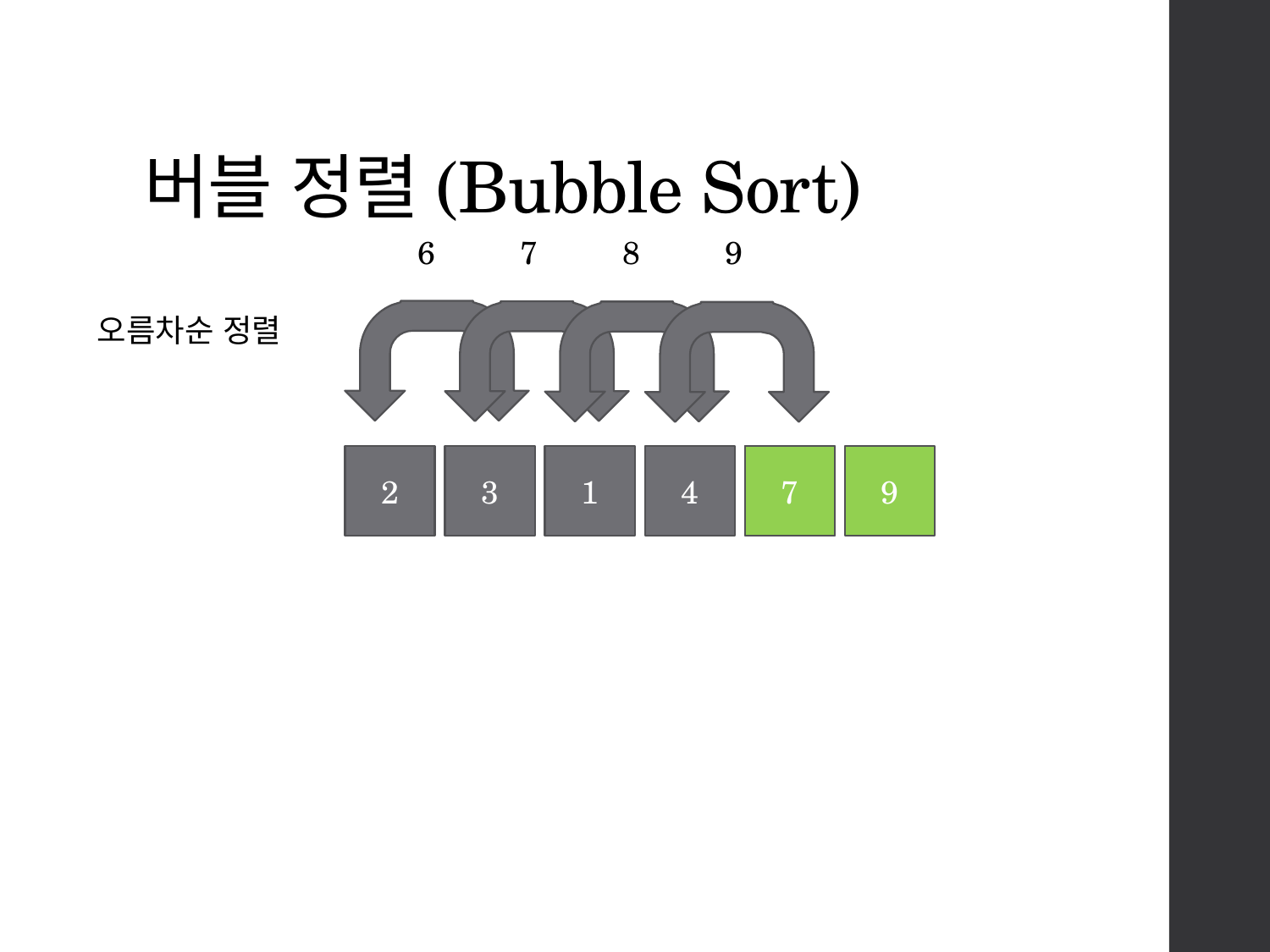

버블 정렬(Bubble Sort)
6
7
8
9

오름차순 정렬
2
3
1
4
7
7
9